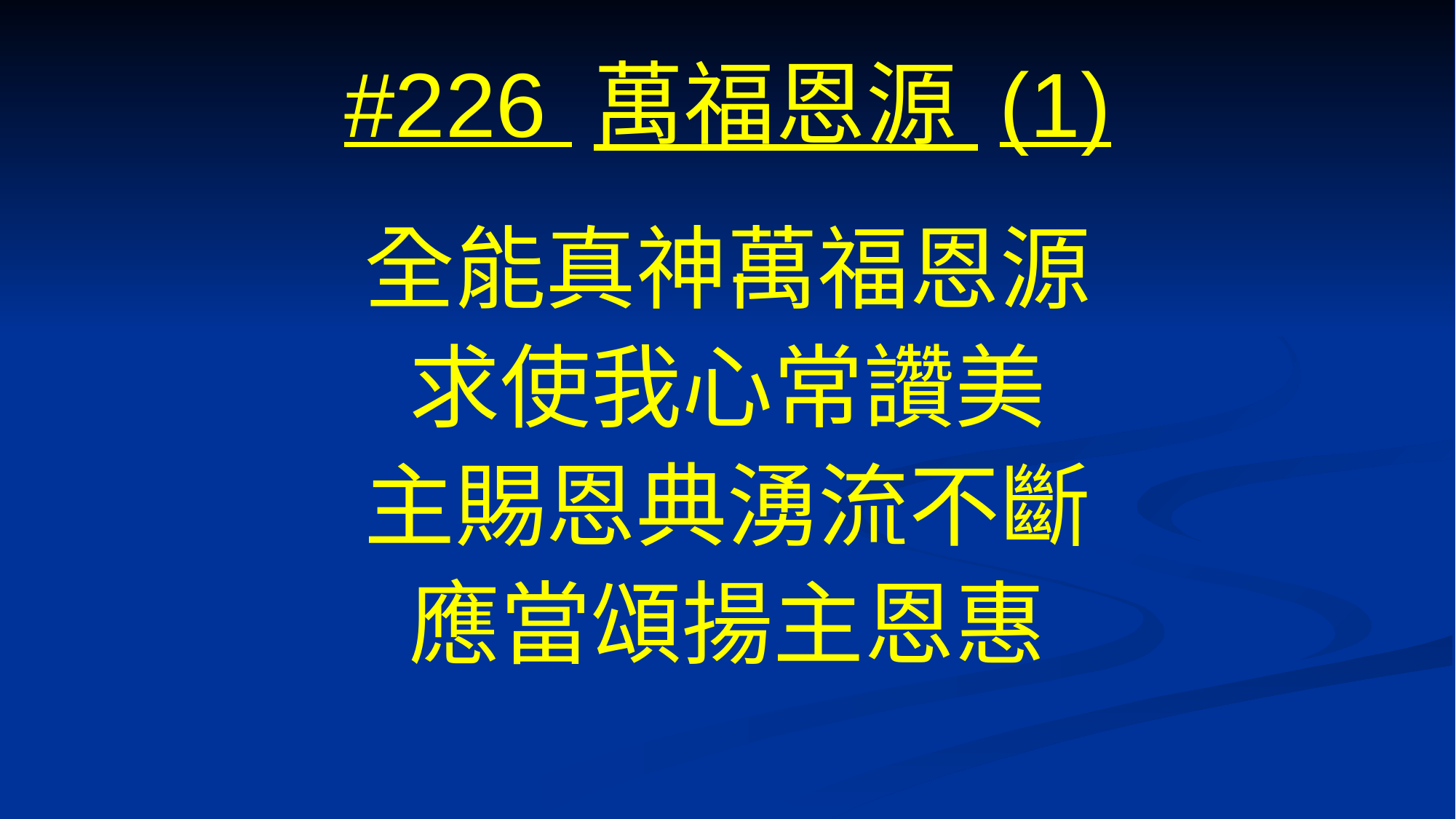

# #226 萬福恩源 (1)
全能真神萬福恩源
求使我心常讚美
主賜恩典湧流不斷
應當頌揚主恩惠